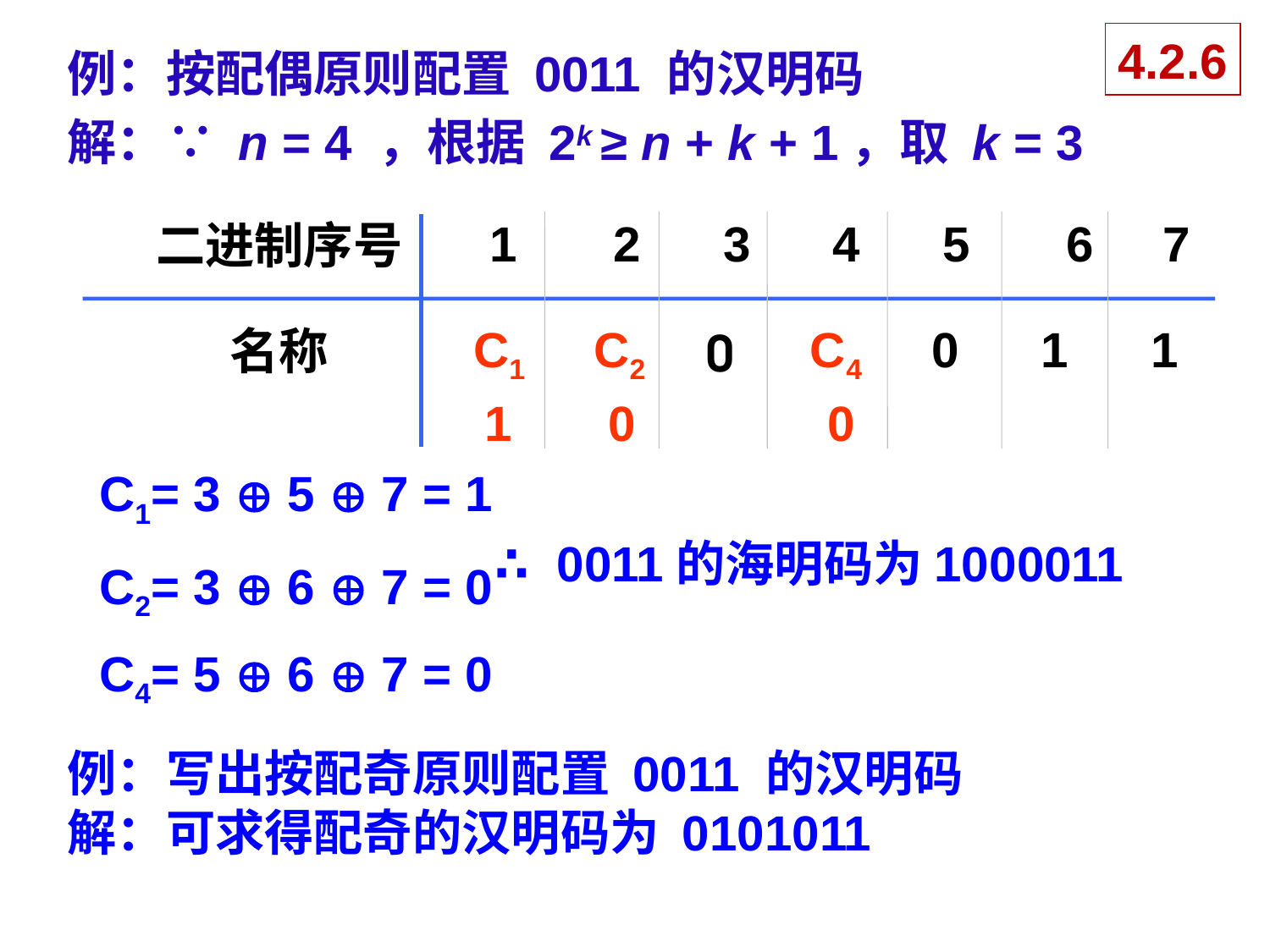

4.2.6
例：按配偶原则配置 0011 的汉明码
解：∵ n = 4 ，根据 2k ≥ n + k + 1，取 k = 3
1       2      3      4      5       6     7
   二进制序号

   名称

C1     C2            C4
0      1      1
0
1       0              0
C1= 3 ⊕ 5 ⊕ 7 = 1
∴  0011的海明码为1000011
C2= 3 ⊕ 6 ⊕ 7 = 0
C4= 5 ⊕ 6 ⊕ 7 = 0
例：写出按配奇原则配置 0011 的汉明码
解：可求得配奇的汉明码为 0101011